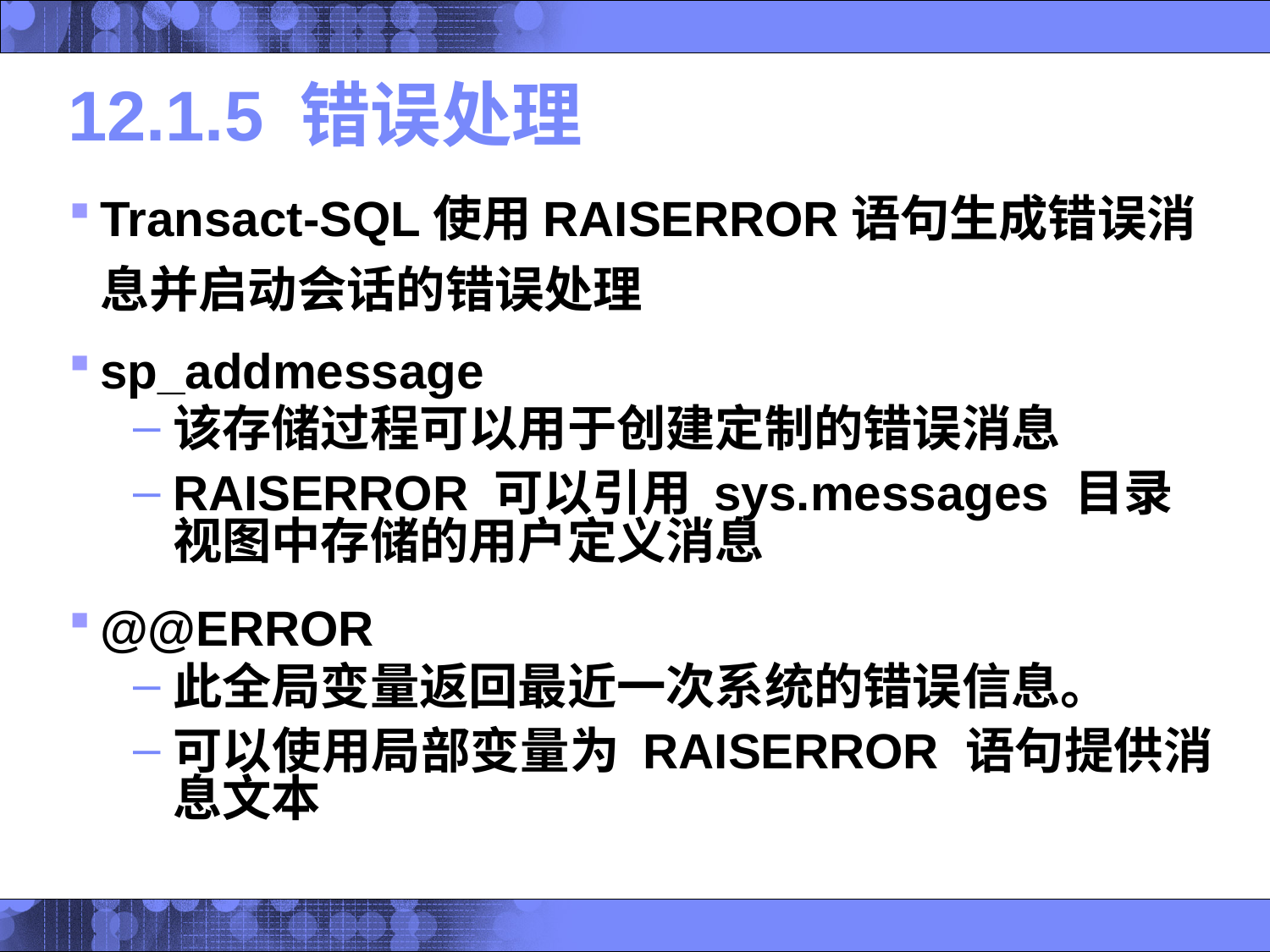

# 12.1.5 错误处理
Transact-SQL使用RAISERROR语句生成错误消息并启动会话的错误处理
sp_addmessage
该存储过程可以用于创建定制的错误消息
RAISERROR 可以引用 sys.messages 目录视图中存储的用户定义消息
@@ERROR
此全局变量返回最近一次系统的错误信息。
可以使用局部变量为 RAISERROR 语句提供消息文本